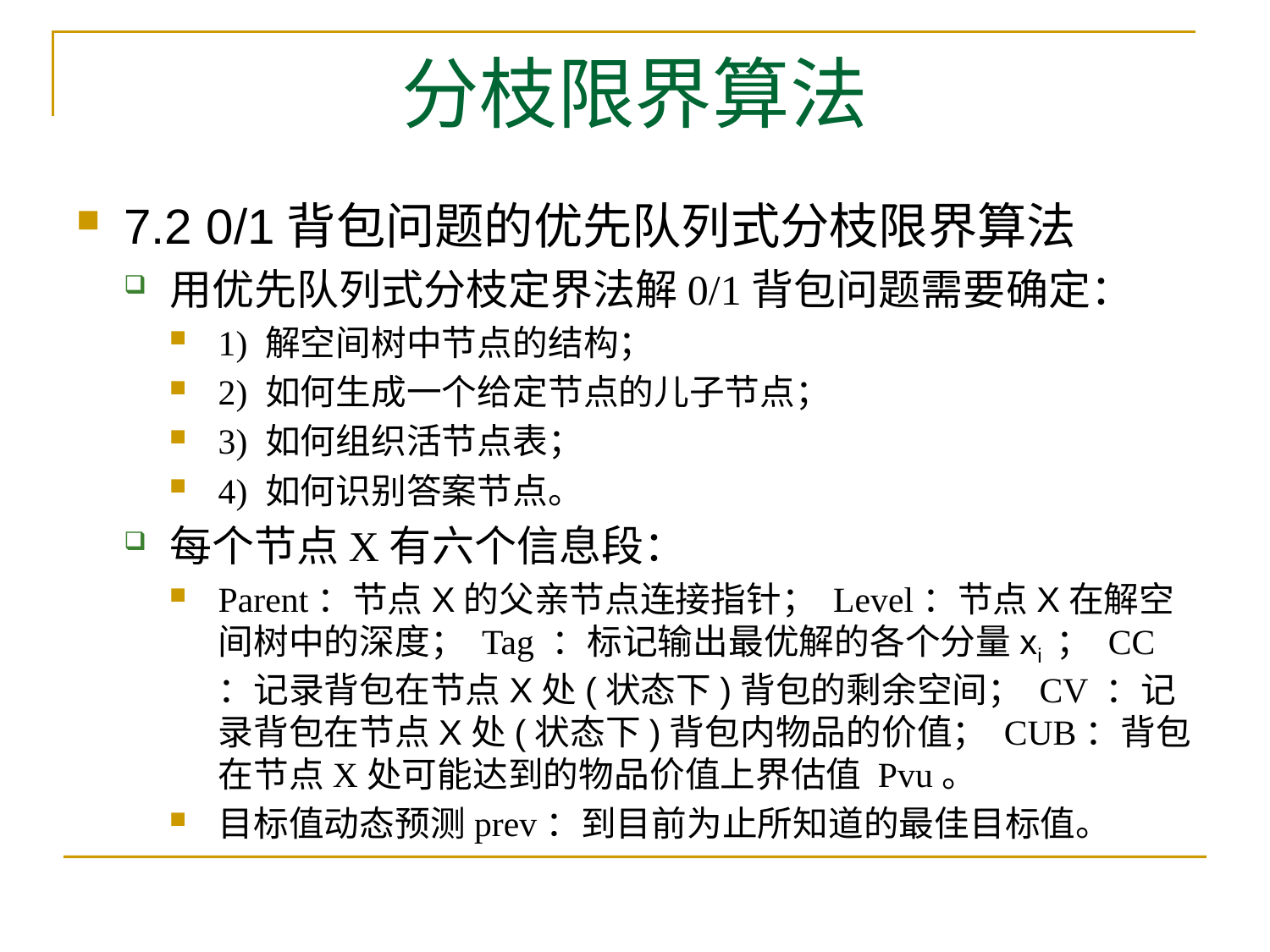

# 分枝限界算法
7.2 0/1背包问题的优先队列式分枝限界算法
用优先队列式分枝定界法解0/1背包问题需要确定：
1) 解空间树中节点的结构；
2) 如何生成一个给定节点的儿子节点；
3) 如何组织活节点表；
4) 如何识别答案节点。
每个节点X有六个信息段：
Parent：节点X的父亲节点连接指针； Level：节点X在解空间树中的深度； Tag ：标记输出最优解的各个分量xi ； CC ：记录背包在节点X处(状态下)背包的剩余空间； CV ：记录背包在节点X处(状态下)背包内物品的价值； CUB：背包在节点X处可能达到的物品价值上界估值 Pvu。
目标值动态预测prev：到目前为止所知道的最佳目标值。